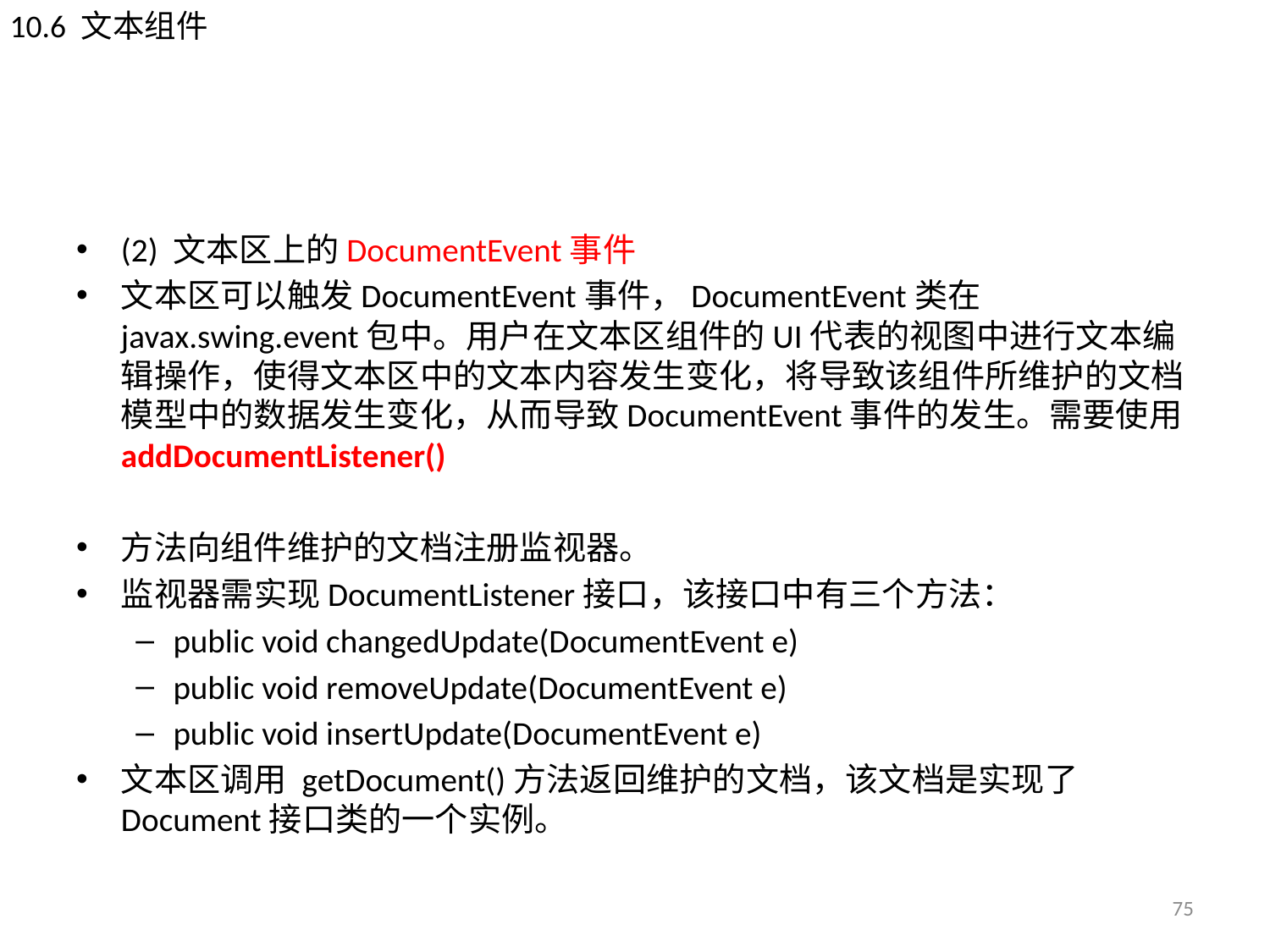

10.6 文本组件
#
(2) 文本区上的DocumentEvent事件
文本区可以触发DocumentEvent事件，DocumentEvent类在javax.swing.event包中。用户在文本区组件的UI代表的视图中进行文本编辑操作，使得文本区中的文本内容发生变化，将导致该组件所维护的文档模型中的数据发生变化，从而导致DocumentEvent事件的发生。需要使用addDocumentListener()

方法向组件维护的文档注册监视器。
监视器需实现DocumentListener接口，该接口中有三个方法：
public void changedUpdate(DocumentEvent e)
public void removeUpdate(DocumentEvent e)
public void insertUpdate(DocumentEvent e)
文本区调用 getDocument()方法返回维护的文档，该文档是实现了Document接口类的一个实例。
75